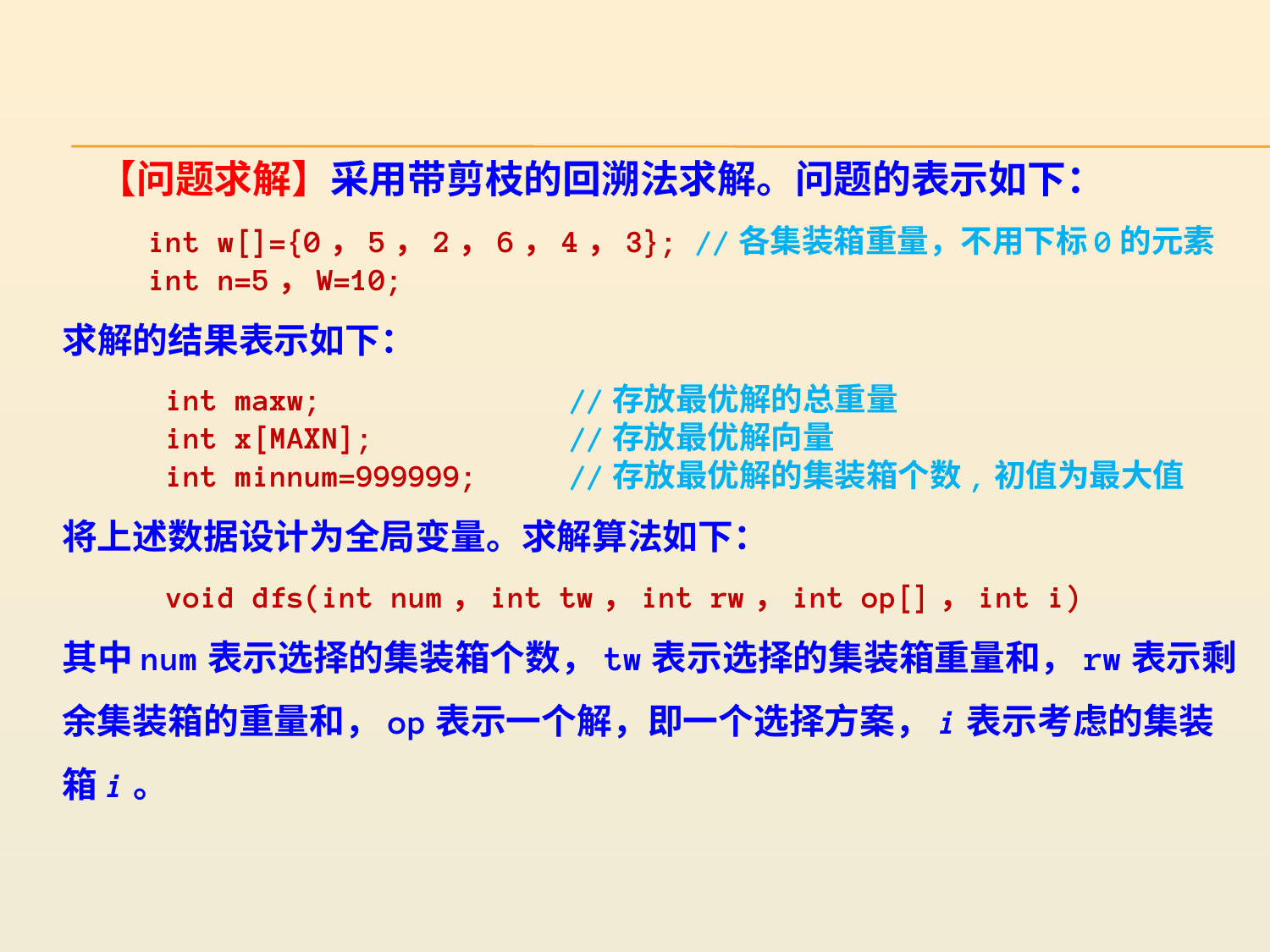

【问题求解】采用带剪枝的回溯法求解。问题的表示如下：
     int w[]={0，5，2，6，4，3}; //各集装箱重量，不用下标0的元素
     int n=5，W=10;
求解的结果表示如下：
      int maxw;		//存放最优解的总重量
      int x[MAXN];		//存放最优解向量
      int minnum=999999;	//存放最优解的集装箱个数,初值为最大值
将上述数据设计为全局变量。求解算法如下：
      void dfs(int num，int tw，int rw，int op[]，int i)
其中num表示选择的集装箱个数，tw表示选择的集装箱重量和，rw表示剩余集装箱的重量和，op表示一个解，即一个选择方案，i表示考虑的集装箱i。